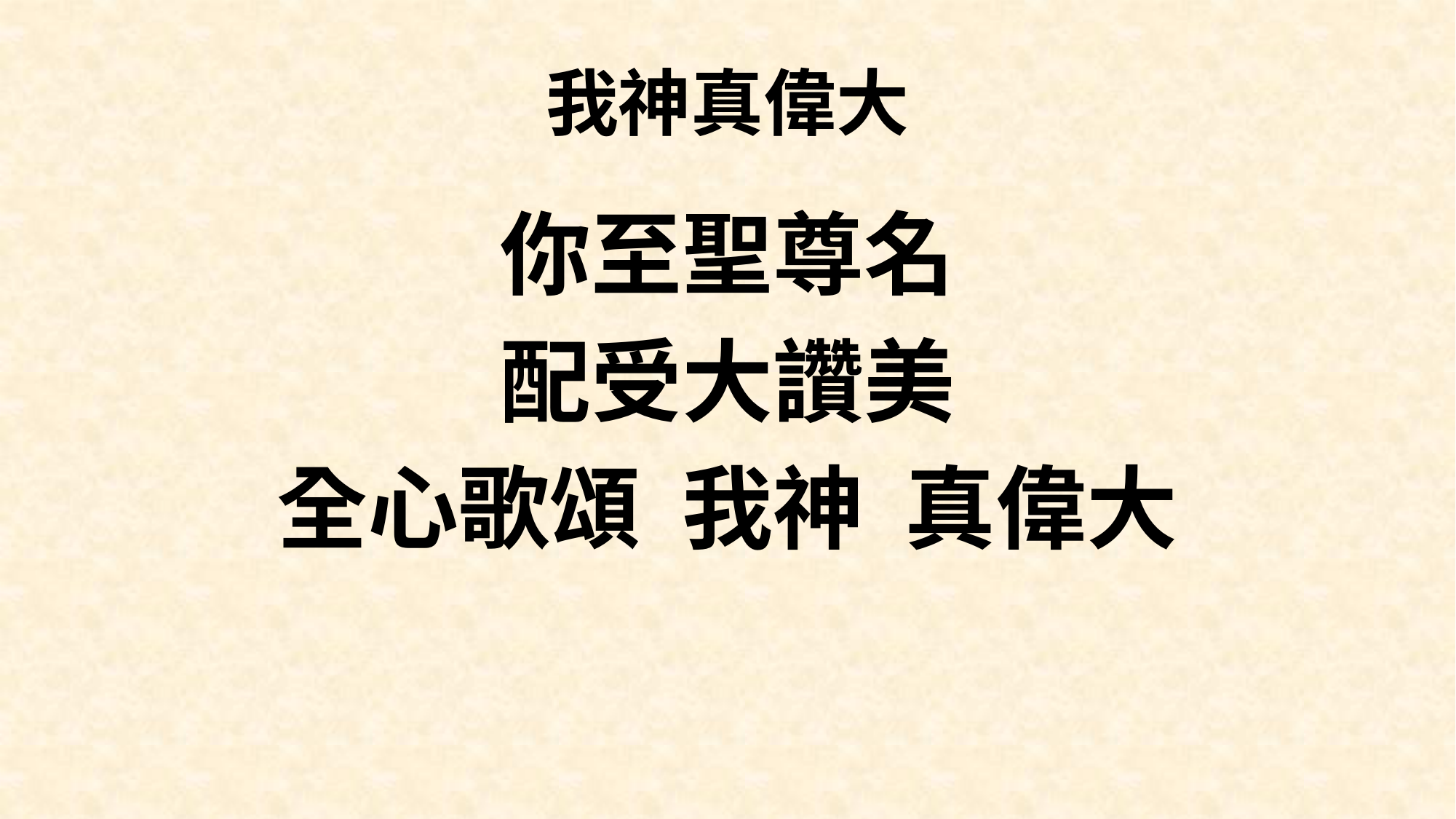

# 我神真偉大
你至聖尊名
配受大讚美
全心歌頌  我神  真偉大